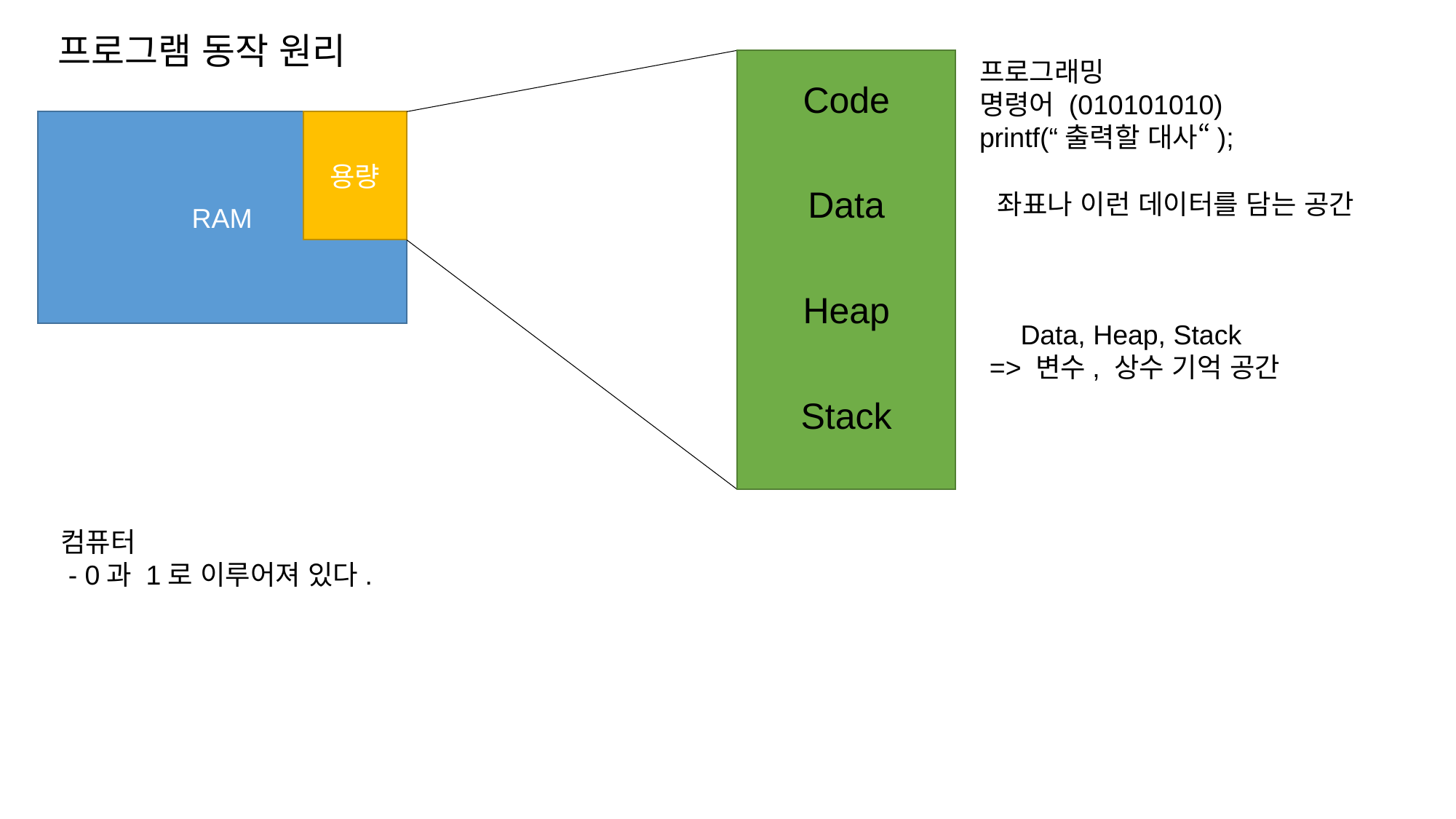

프로그램 동작 원리
프로그래밍
명령어 (010101010)
printf(“출력할 대사“);

Code
RAM
용량
Data
좌표나 이런 데이터를 담는 공간
Heap
Data, Heap, Stack
 => 변수, 상수 기억 공간
Stack
컴퓨터
 - 0과 1로 이루어져 있다.